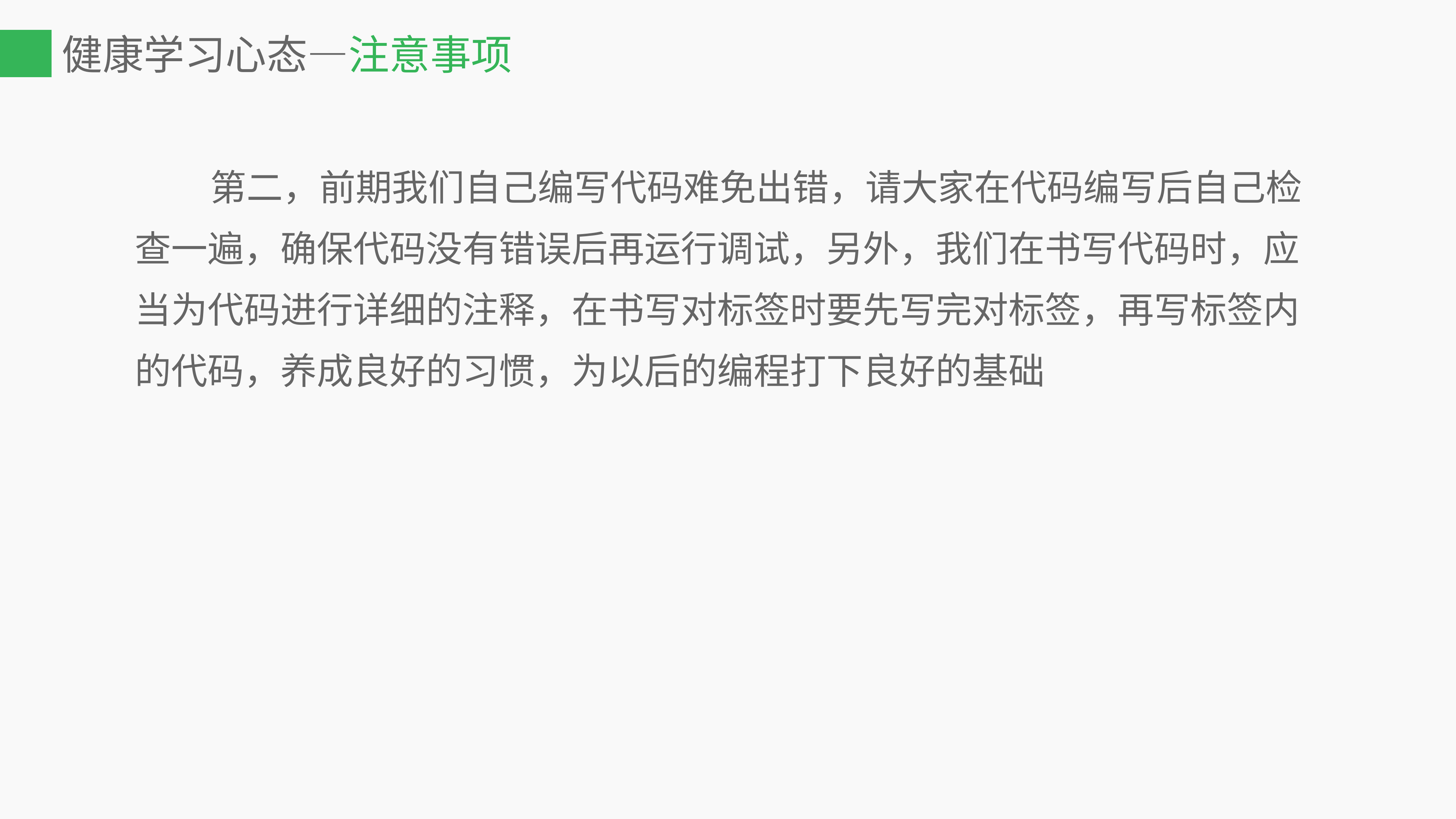

# 健康学习心态—注意事项
第二，前期我们自己编写代码难免出错，请大家在代码编写后自己检查一遍，确保代码没有错误后再运行调试，另外，我们在书写代码时，应当为代码进行详细的注释，在书写对标签时要先写完对标签，再写标签内的代码，养成良好的习惯，为以后的编程打下良好的基础